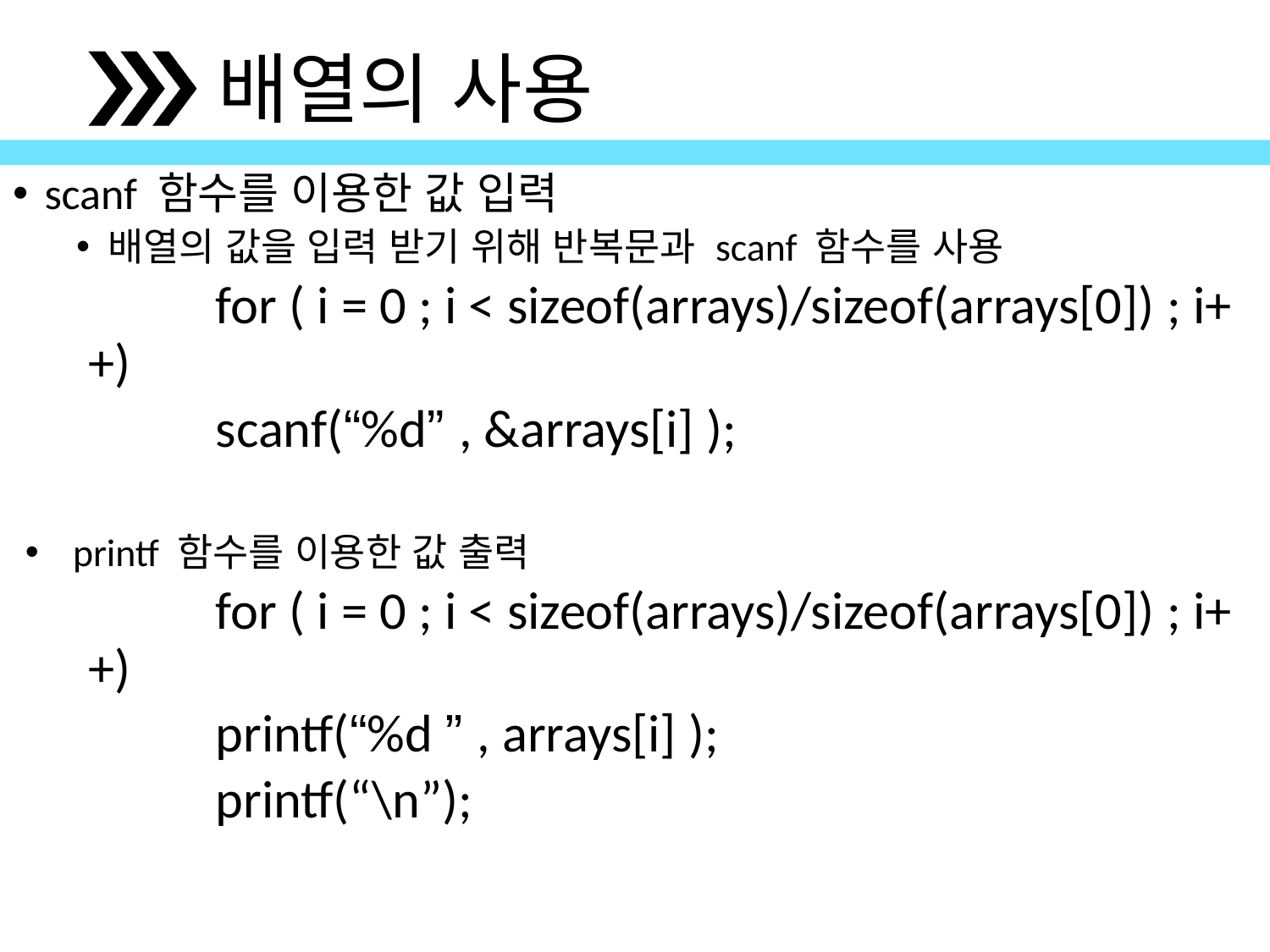

# 배열의 사용
scanf 함수를 이용한 값 입력
배열의 값을 입력 받기 위해 반복문과 scanf 함수를 사용
	for ( i = 0 ; i < sizeof(arrays)/sizeof(arrays[0]) ; i++)
       	scanf(“%d” , &arrays[i] );

printf 함수를 이용한 값 출력
	for ( i = 0 ; i < sizeof(arrays)/sizeof(arrays[0]) ; i++)
       	printf(“%d ” , arrays[i] );
	printf(“\n”);